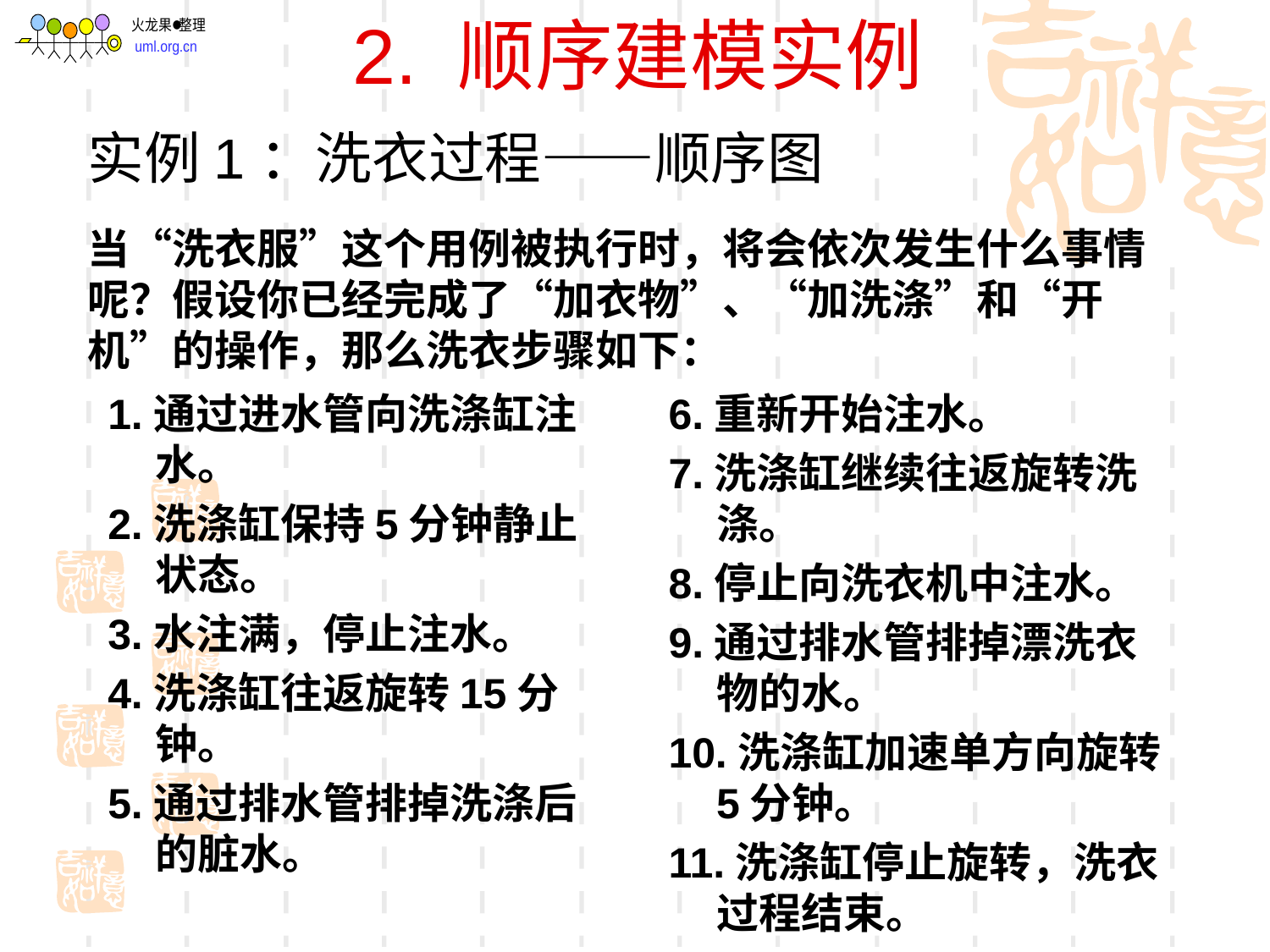

# 2. 顺序建模实例
实例1：洗衣过程——顺序图
当“洗衣服”这个用例被执行时，将会依次发生什么事情呢？假设你已经完成了“加衣物”、“加洗涤”和“开机”的操作，那么洗衣步骤如下：

1.通过进水管向洗涤缸注水。
2.洗涤缸保持5分钟静止状态。
3.水注满，停止注水。
4.洗涤缸往返旋转15分钟。
5.通过排水管排掉洗涤后的脏水。

6.重新开始注水。
7.洗涤缸继续往返旋转洗涤。
8.停止向洗衣机中注水。
9.通过排水管排掉漂洗衣物的水。
10.洗涤缸加速单方向旋转5分钟。
11.洗涤缸停止旋转，洗衣过程结束。